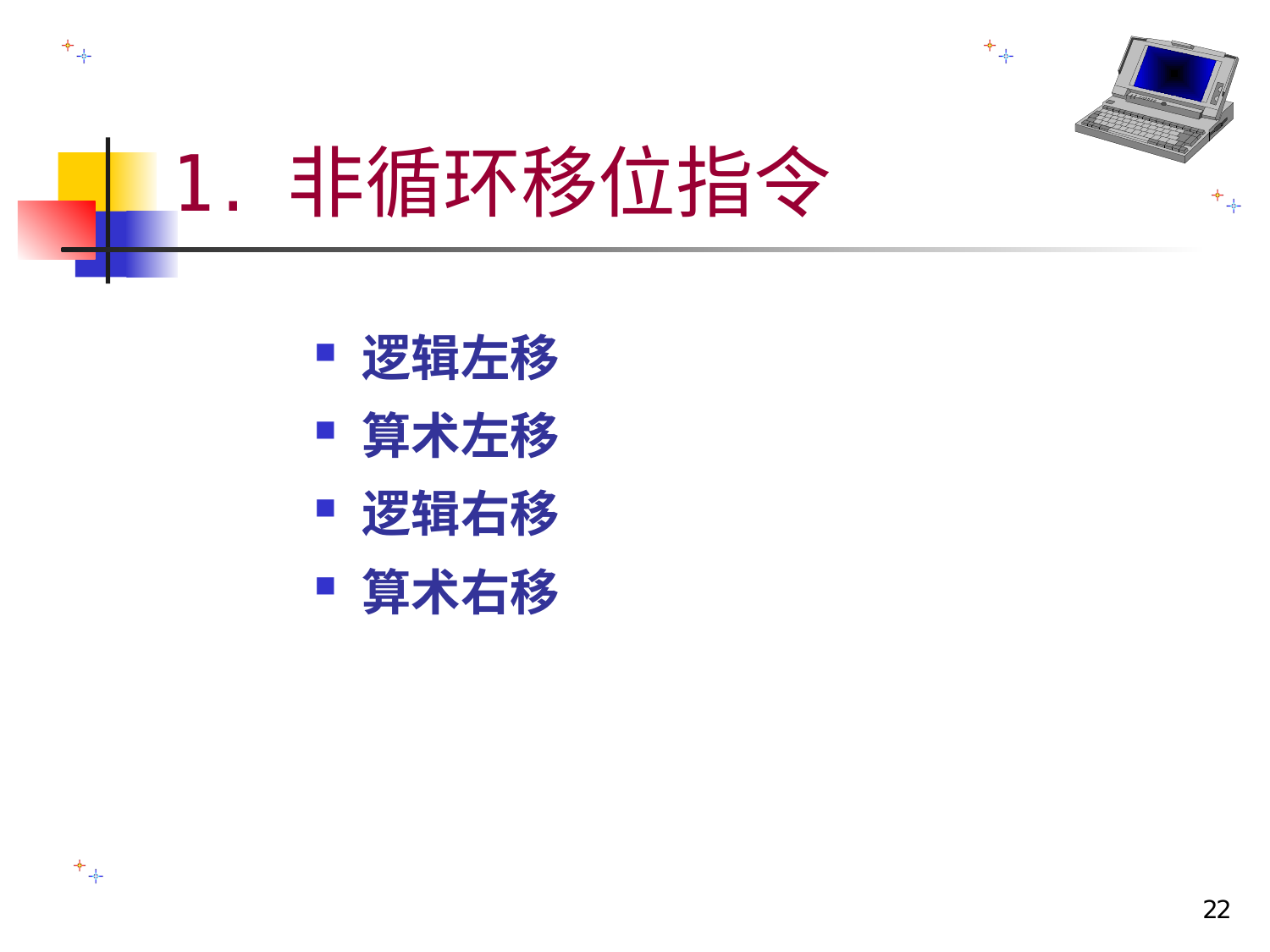

# 1. 非循环移位指令
逻辑左移
算术左移
逻辑右移
算术右移
22